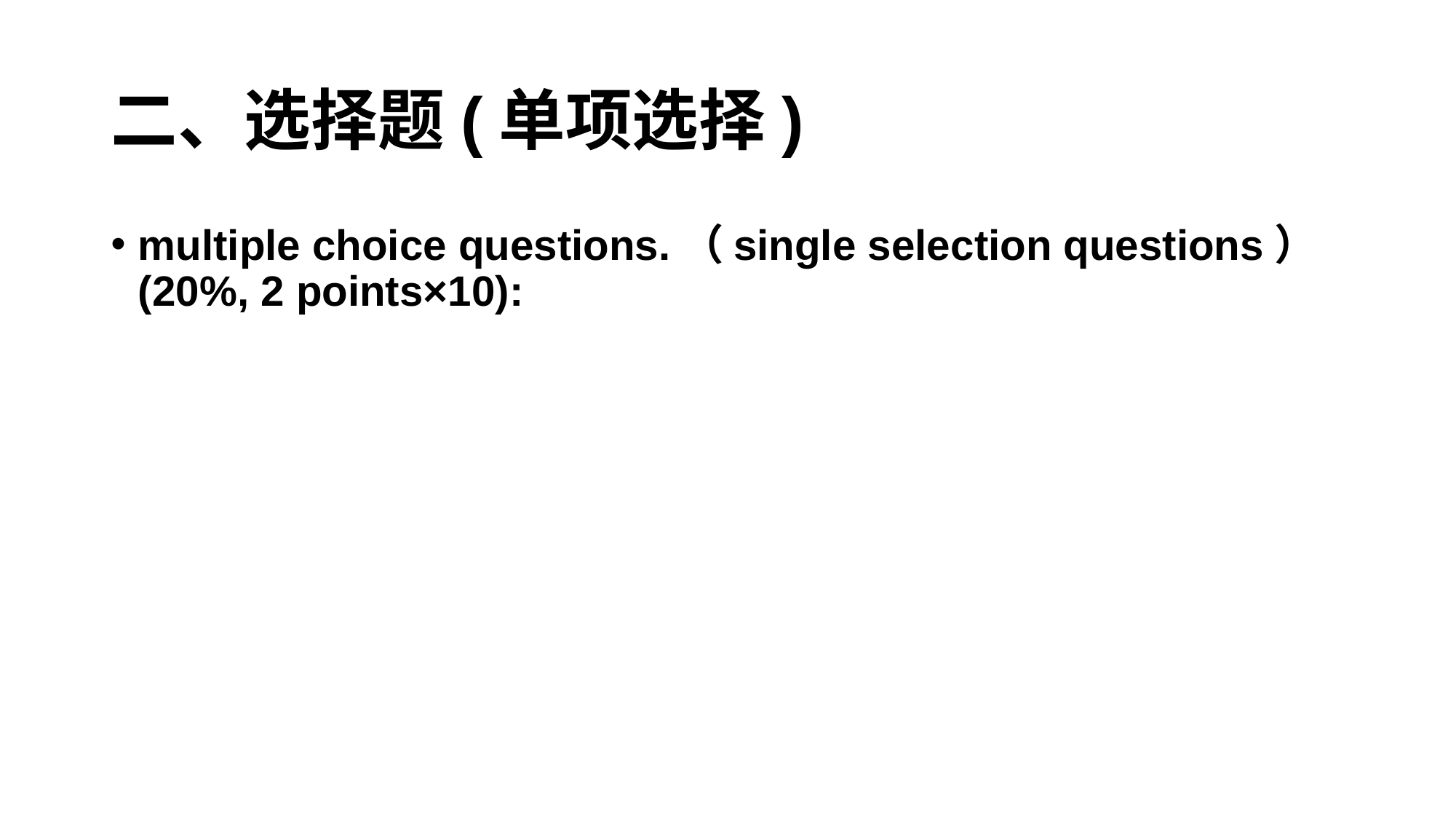

# 二、选择题(单项选择)
multiple choice questions.（single selection questions） (20%, 2 points×10):